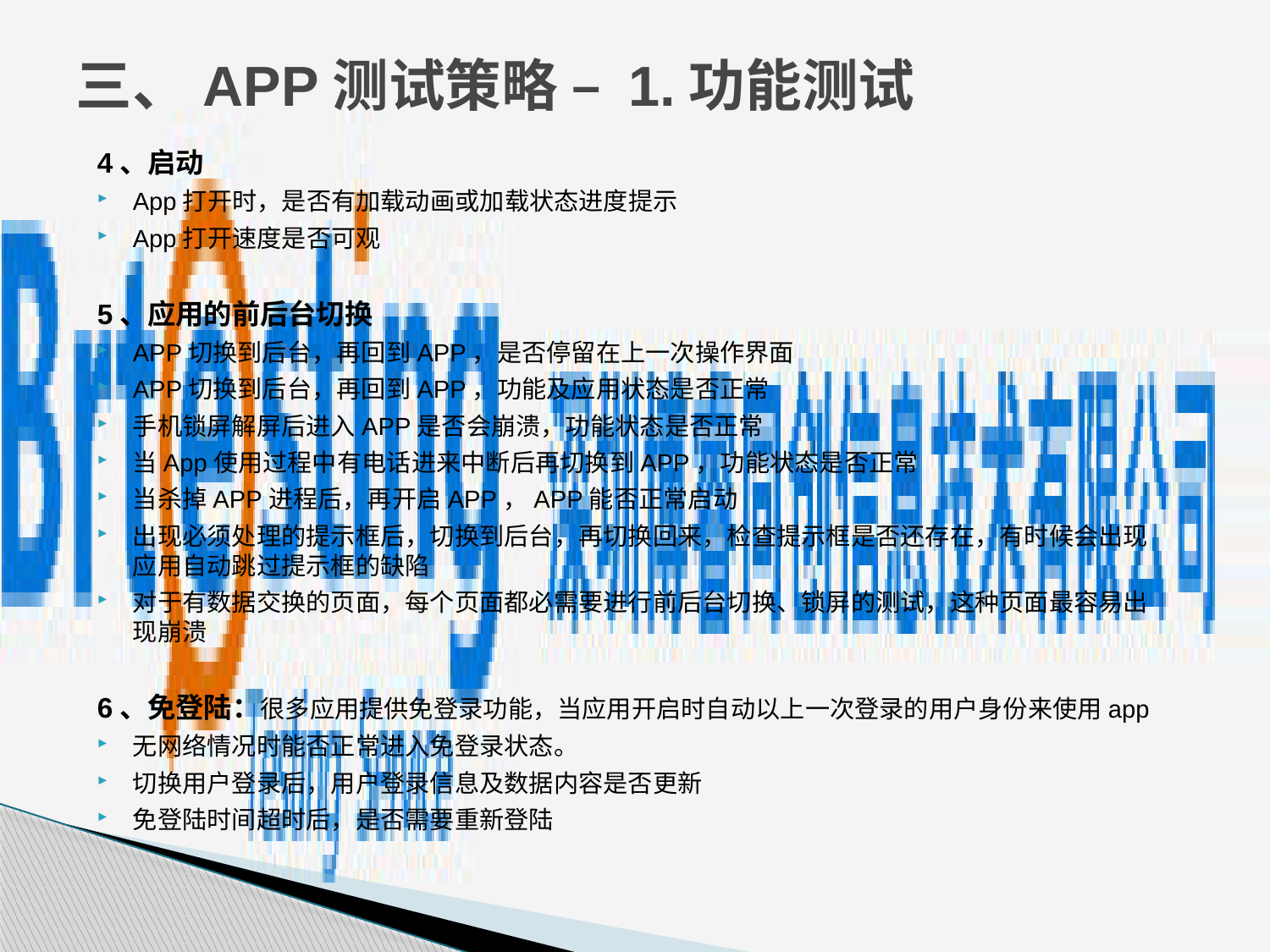

# 三、APP测试策略 – 1.功能测试
4、启动
App打开时，是否有加载动画或加载状态进度提示
App打开速度是否可观

5、应用的前后台切换
APP切换到后台，再回到APP，是否停留在上一次操作界面
APP切换到后台，再回到APP，功能及应用状态是否正常
手机锁屏解屏后进入APP是否会崩溃，功能状态是否正常
当App使用过程中有电话进来中断后再切换到APP，功能状态是否正常
当杀掉APP进程后，再开启APP，APP能否正常启动
出现必须处理的提示框后，切换到后台，再切换回来，检查提示框是否还存在，有时候会出现应用自动跳过提示框的缺陷
对于有数据交换的页面，每个页面都必需要进行前后台切换、锁屏的测试，这种页面最容易出现崩溃

6、免登陆：很多应用提供免登录功能，当应用开启时自动以上一次登录的用户身份来使用app
无网络情况时能否正常进入免登录状态。
切换用户登录后，用户登录信息及数据内容是否更新
免登陆时间超时后，是否需要重新登陆